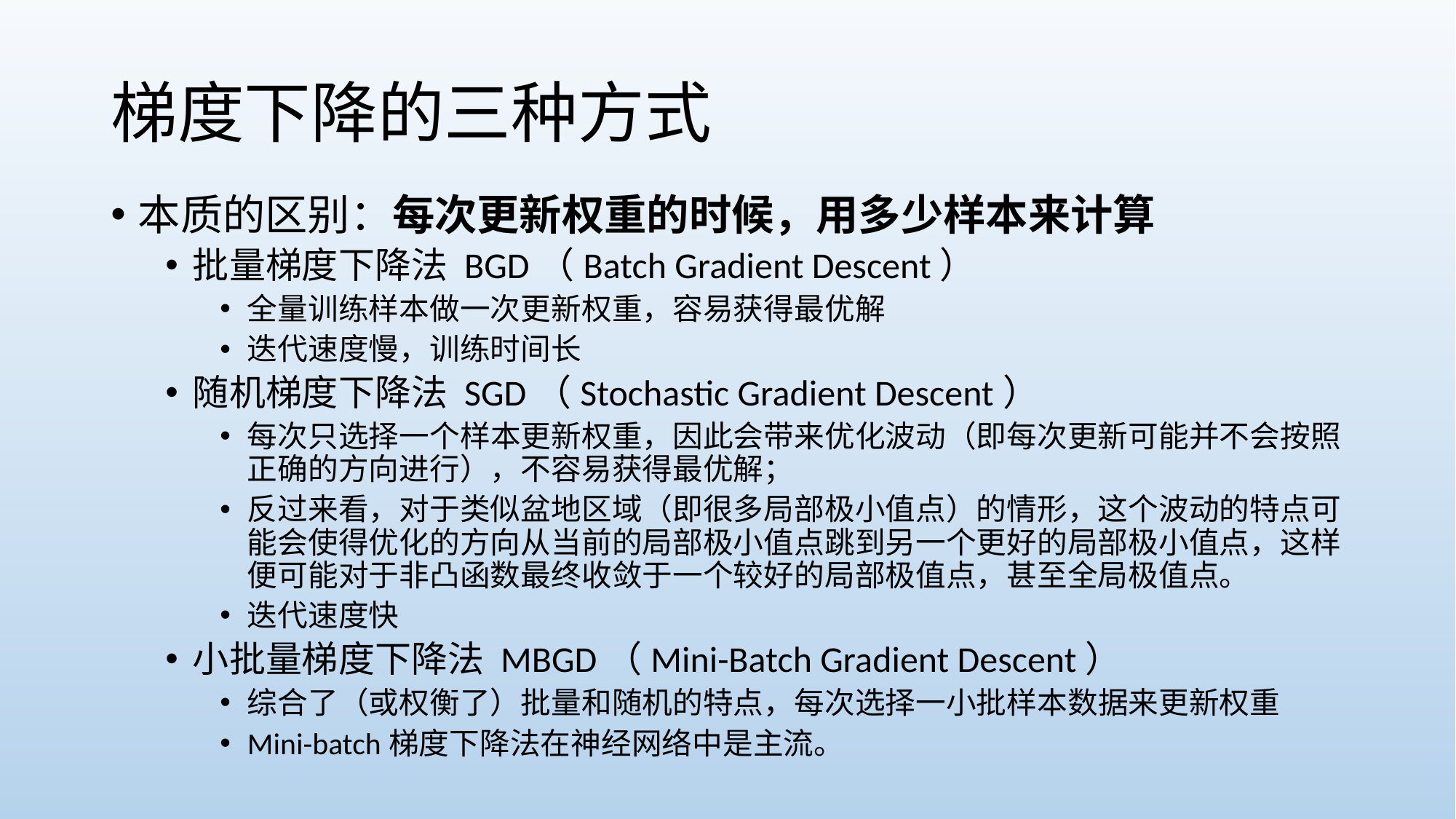

# 梯度下降的三种方式
本质的区别：每次更新权重的时候，用多少样本来计算
批量梯度下降法 BGD（Batch Gradient Descent）
全量训练样本做一次更新权重，容易获得最优解
迭代速度慢，训练时间长
随机梯度下降法 SGD（Stochastic Gradient Descent）
每次只选择一个样本更新权重，因此会带来优化波动（即每次更新可能并不会按照正确的方向进行），不容易获得最优解；
反过来看，对于类似盆地区域（即很多局部极小值点）的情形，这个波动的特点可能会使得优化的方向从当前的局部极小值点跳到另一个更好的局部极小值点，这样便可能对于非凸函数最终收敛于一个较好的局部极值点，甚至全局极值点。
迭代速度快
小批量梯度下降法 MBGD（Mini-Batch Gradient Descent）
综合了（或权衡了）批量和随机的特点，每次选择一小批样本数据来更新权重
Mini-batch梯度下降法在神经网络中是主流。